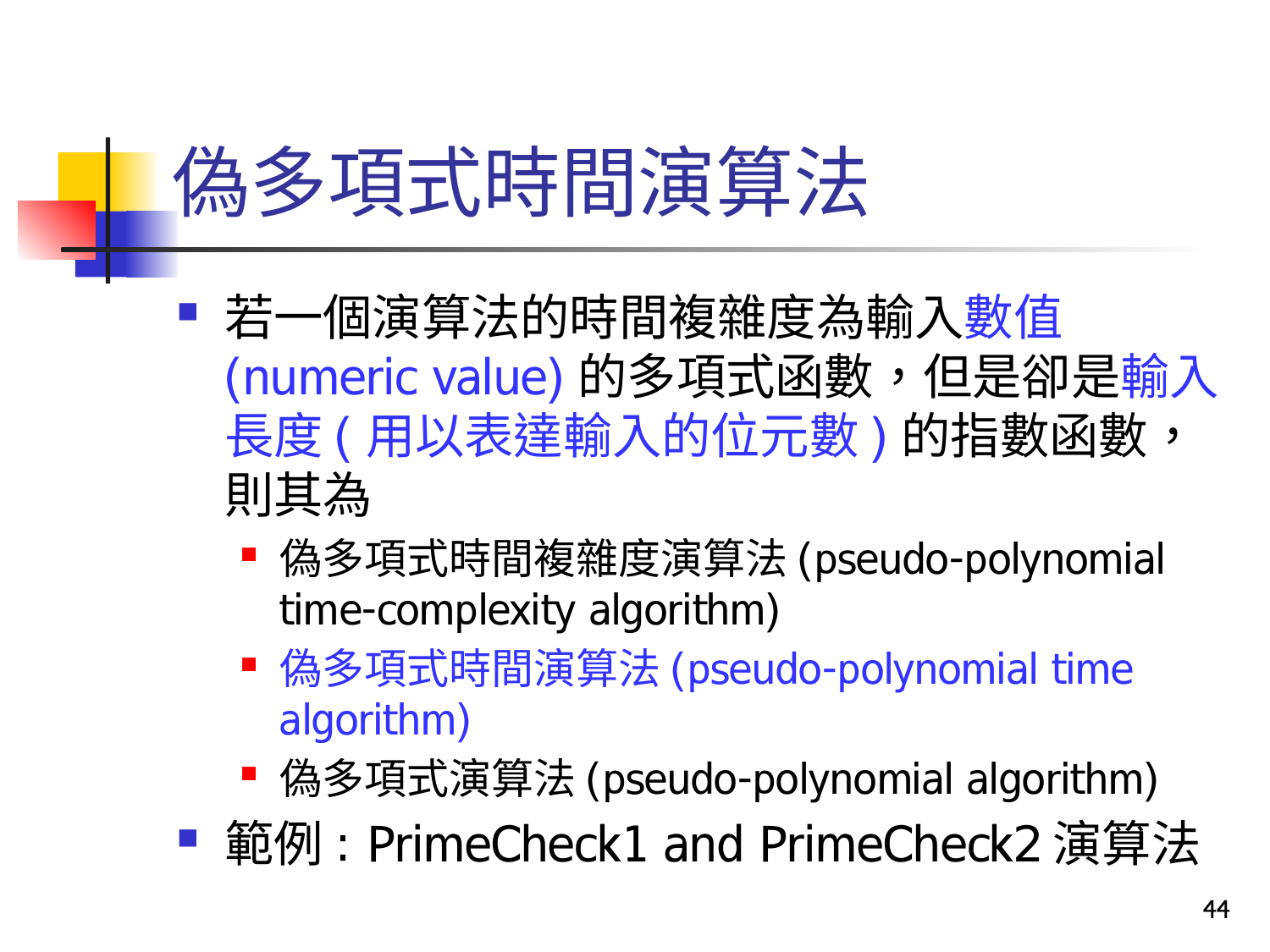

# 偽多項式時間演算法
若一個演算法的時間複雜度為輸入數值(numeric value)的多項式函數，但是卻是輸入長度(用以表達輸入的位元數)的指數函數，則其為
偽多項式時間複雜度演算法(pseudo-polynomial time-complexity algorithm)
偽多項式時間演算法(pseudo-polynomial time algorithm)
偽多項式演算法(pseudo-polynomial algorithm)
範例: PrimeCheck1 and PrimeCheck2演算法

44